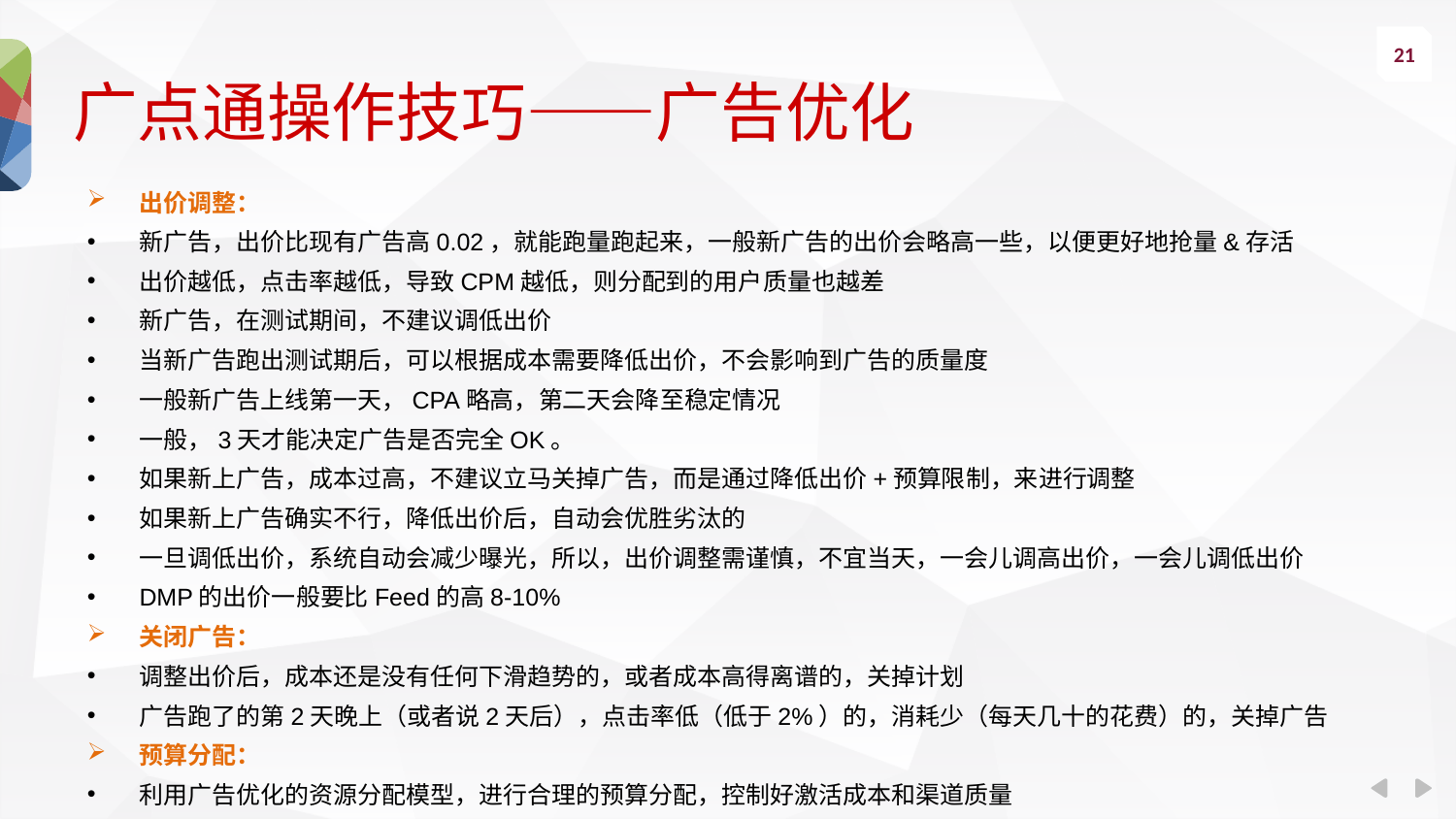

广点通操作技巧——广告优化
出价调整：
新广告，出价比现有广告高0.02，就能跑量跑起来，一般新广告的出价会略高一些，以便更好地抢量&存活
出价越低，点击率越低，导致CPM越低，则分配到的用户质量也越差
新广告，在测试期间，不建议调低出价
当新广告跑出测试期后，可以根据成本需要降低出价，不会影响到广告的质量度
一般新广告上线第一天，CPA略高，第二天会降至稳定情况
一般，3天才能决定广告是否完全OK。
如果新上广告，成本过高，不建议立马关掉广告，而是通过降低出价+预算限制，来进行调整
如果新上广告确实不行，降低出价后，自动会优胜劣汰的
一旦调低出价，系统自动会减少曝光，所以，出价调整需谨慎，不宜当天，一会儿调高出价，一会儿调低出价
DMP的出价一般要比Feed的高8-10%
关闭广告：
调整出价后，成本还是没有任何下滑趋势的，或者成本高得离谱的，关掉计划
广告跑了的第2天晚上（或者说2天后），点击率低（低于2%）的，消耗少（每天几十的花费）的，关掉广告
预算分配：
利用广告优化的资源分配模型，进行合理的预算分配，控制好激活成本和渠道质量